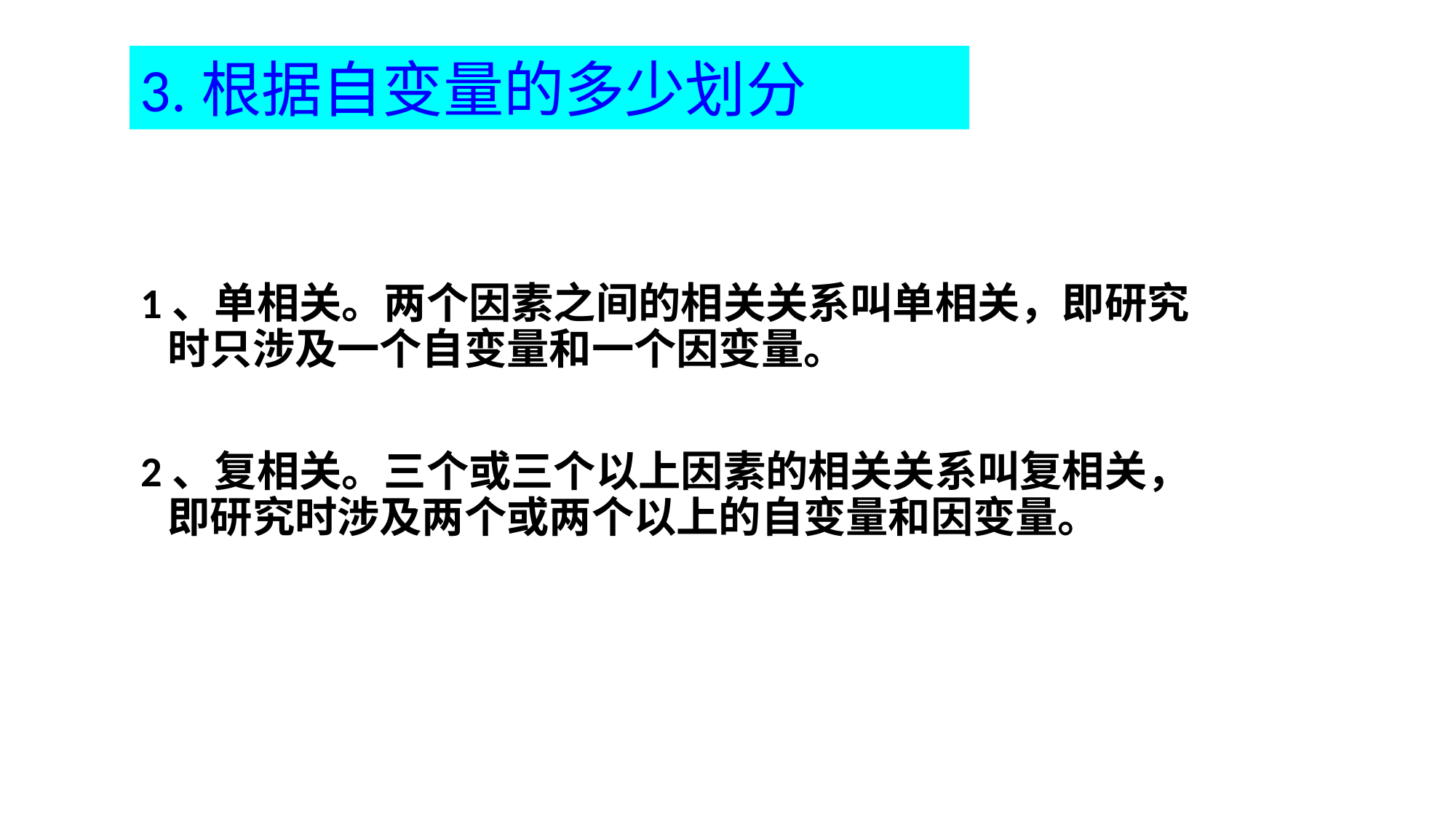

3.根据自变量的多少划分

1、单相关。两个因素之间的相关关系叫单相关，即研究时只涉及一个自变量和一个因变量。

2、复相关。三个或三个以上因素的相关关系叫复相关，即研究时涉及两个或两个以上的自变量和因变量。